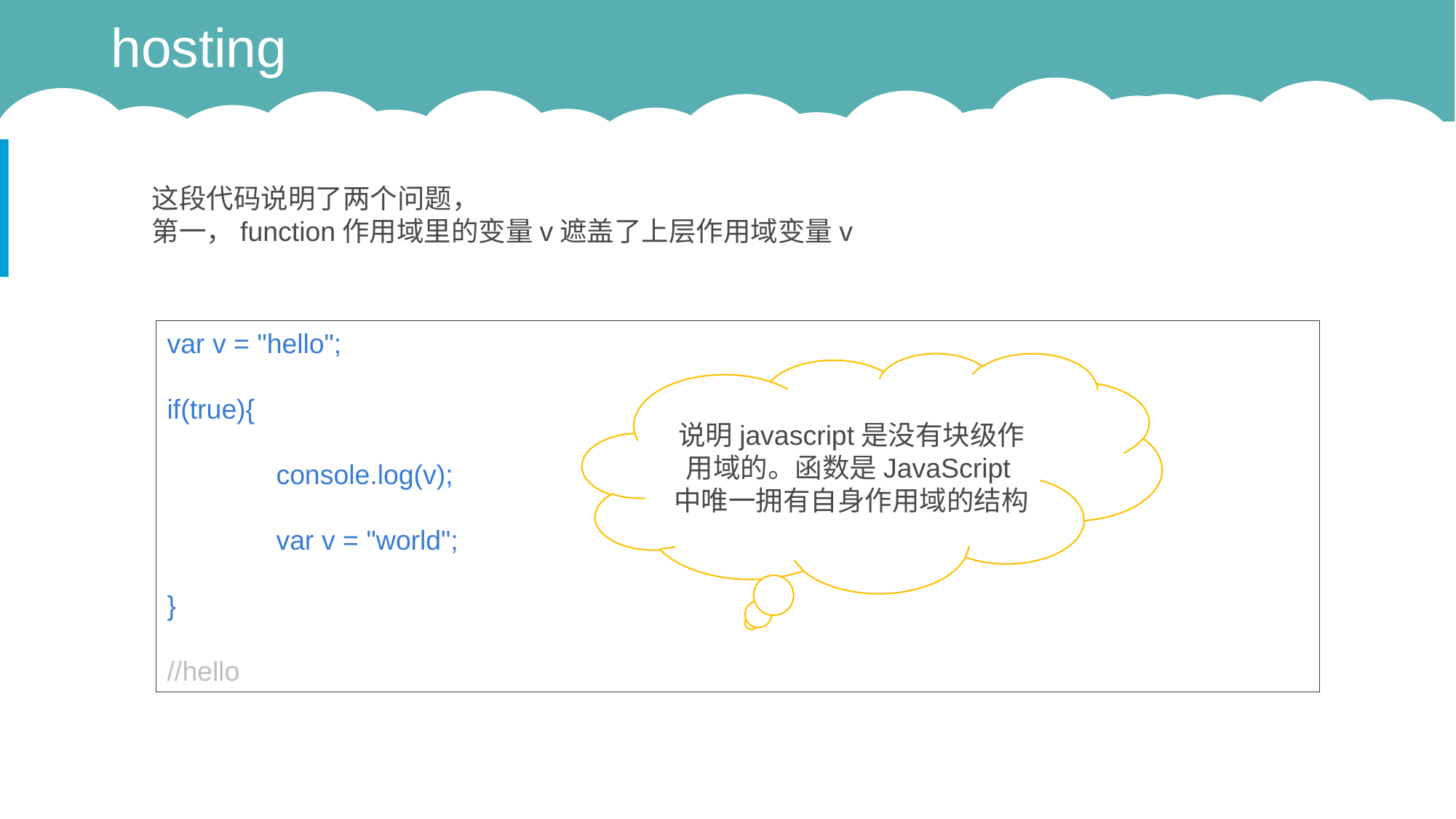

# hosting

这段代码说明了两个问题，
第一，function作用域里的变量v遮盖了上层作用域变量v
var v = "hello";

if(true){

  	console.log(v);

  	var v = "world";

}

//hello
说明javascript是没有块级作用域的。函数是JavaScript中唯一拥有自身作用域的结构